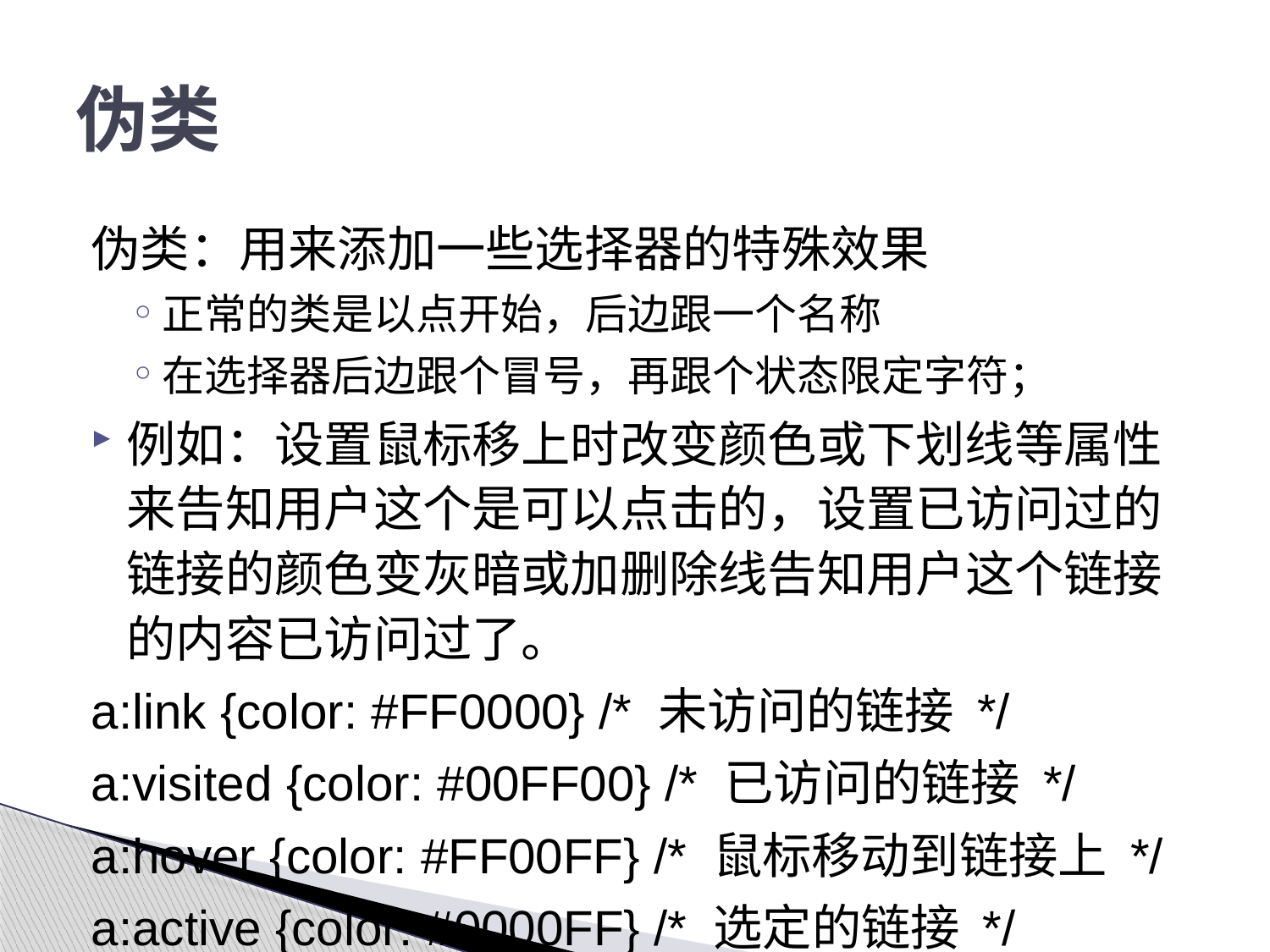

# 伪类
伪类：用来添加一些选择器的特殊效果
正常的类是以点开始，后边跟一个名称
在选择器后边跟个冒号，再跟个状态限定字符；
例如：设置鼠标移上时改变颜色或下划线等属性来告知用户这个是可以点击的，设置已访问过的链接的颜色变灰暗或加删除线告知用户这个链接的内容已访问过了。
a:link {color: #FF0000} /* 未访问的链接 */
a:visited {color: #00FF00} /* 已访问的链接 */
a:hover {color: #FF00FF} /* 鼠标移动到链接上 */
a:active {color: #0000FF} /* 选定的链接 */